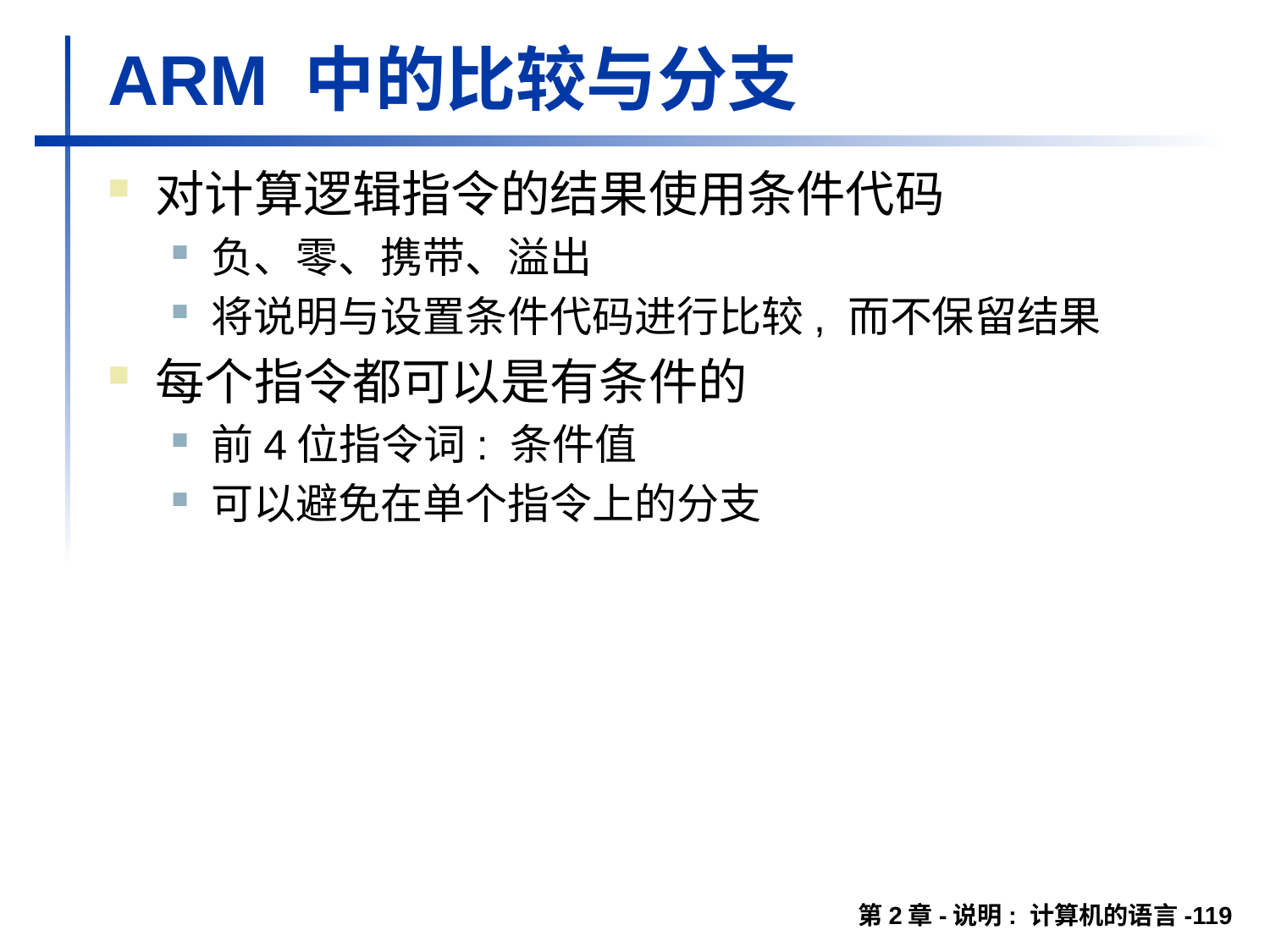

# ARM 中的比较与分支
对计算逻辑指令的结果使用条件代码
负、零、携带、溢出
将说明与设置条件代码进行比较, 而不保留结果
每个指令都可以是有条件的
前4位指令词: 条件值
可以避免在单个指令上的分支
第2章-说明: 计算机的语言-119